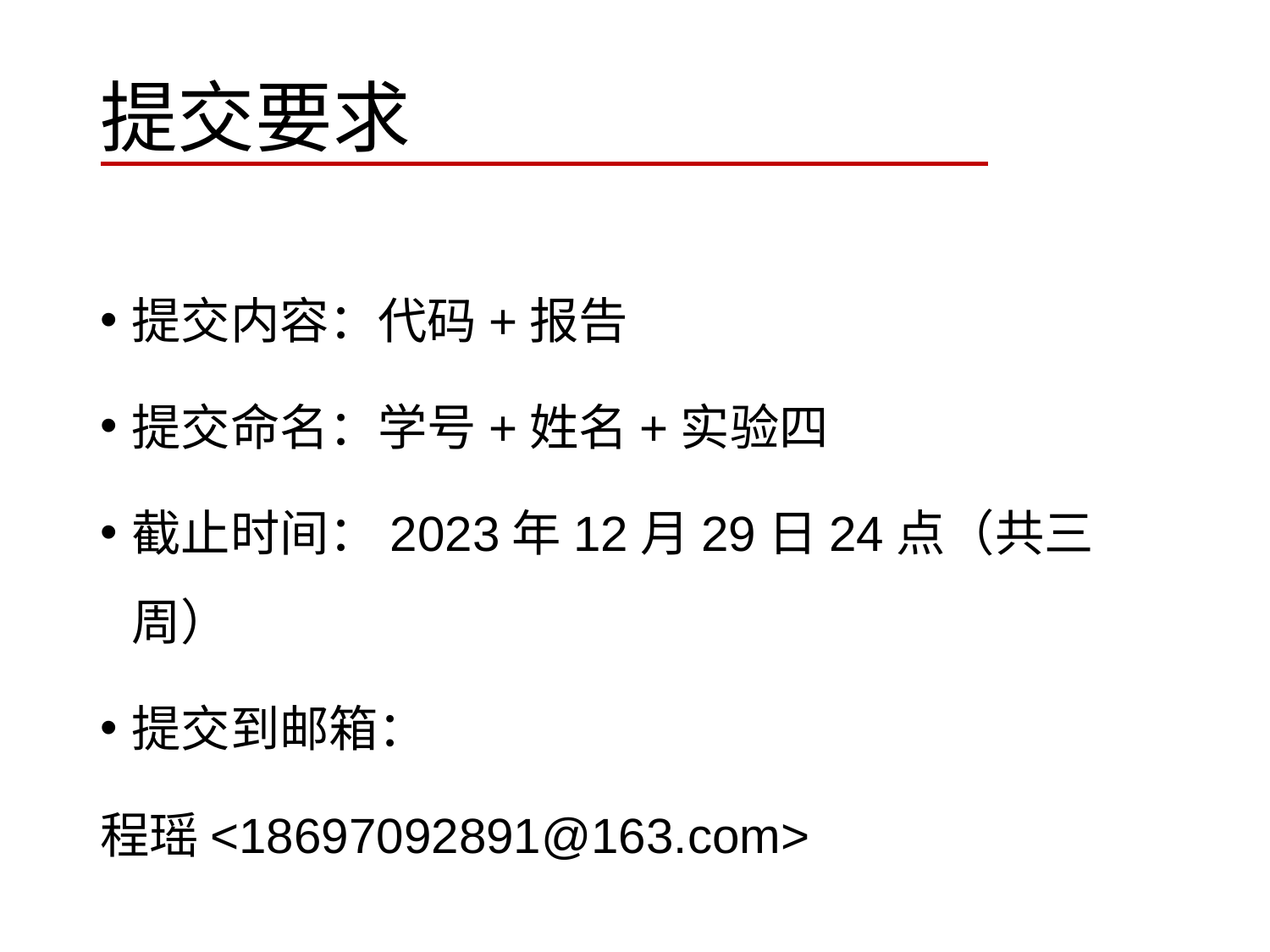

# 提交要求
提交内容：代码+报告
提交命名：学号+姓名+实验四
截止时间：2023年12月29日24点（共三周）
提交到邮箱：
程瑶<18697092891@163.com>